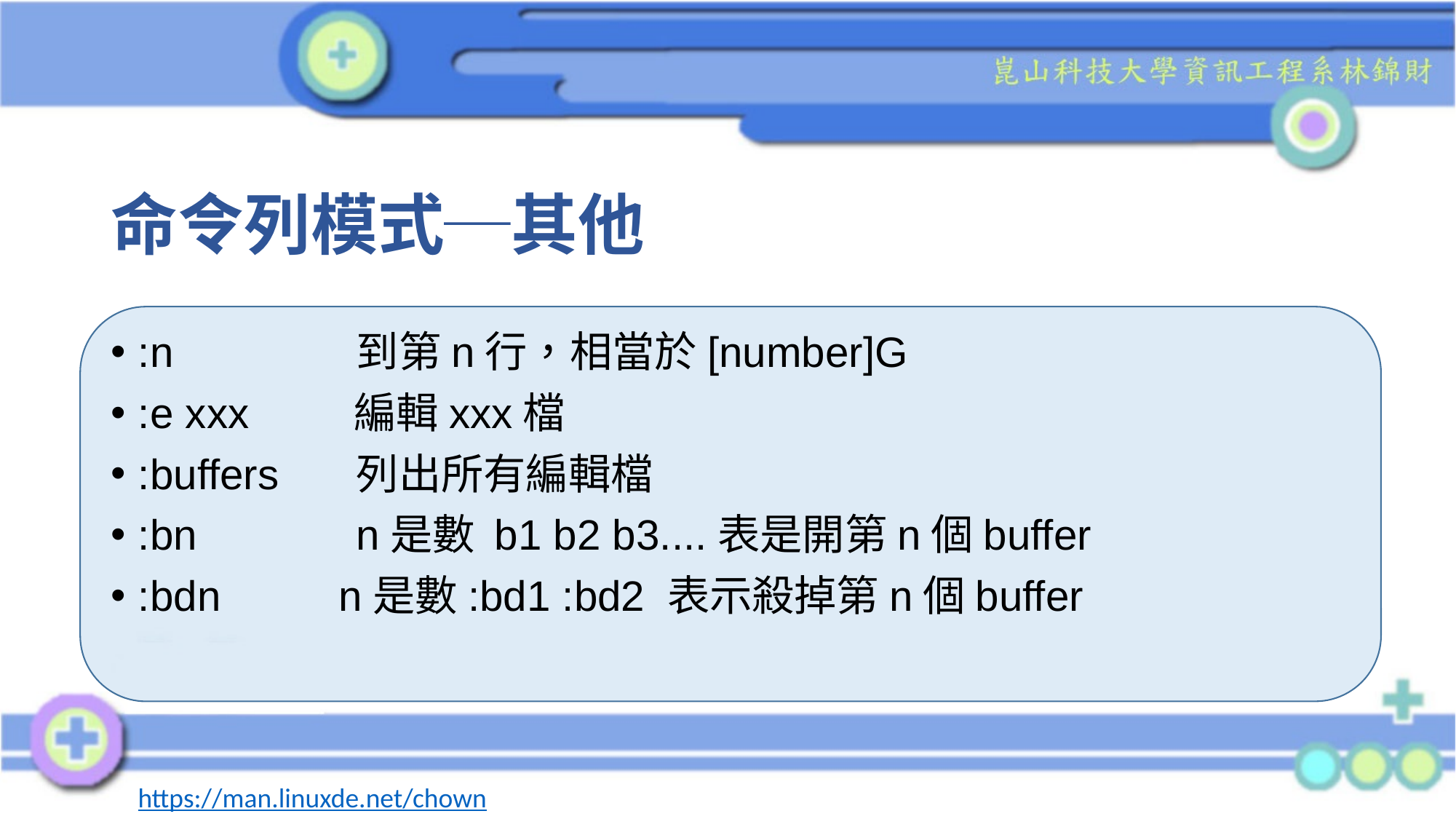

# 命令列模式─其他

:n		到第n行，相當於[number]G
:e xxx        編輯xxx檔
:buffers	列出所有編輯檔
:bn		n是數 b1 b2 b3....表是開第n個buffer
:bdn          n是數:bd1 :bd2 表示殺掉第n個buffer
https://man.linuxde.net/chown